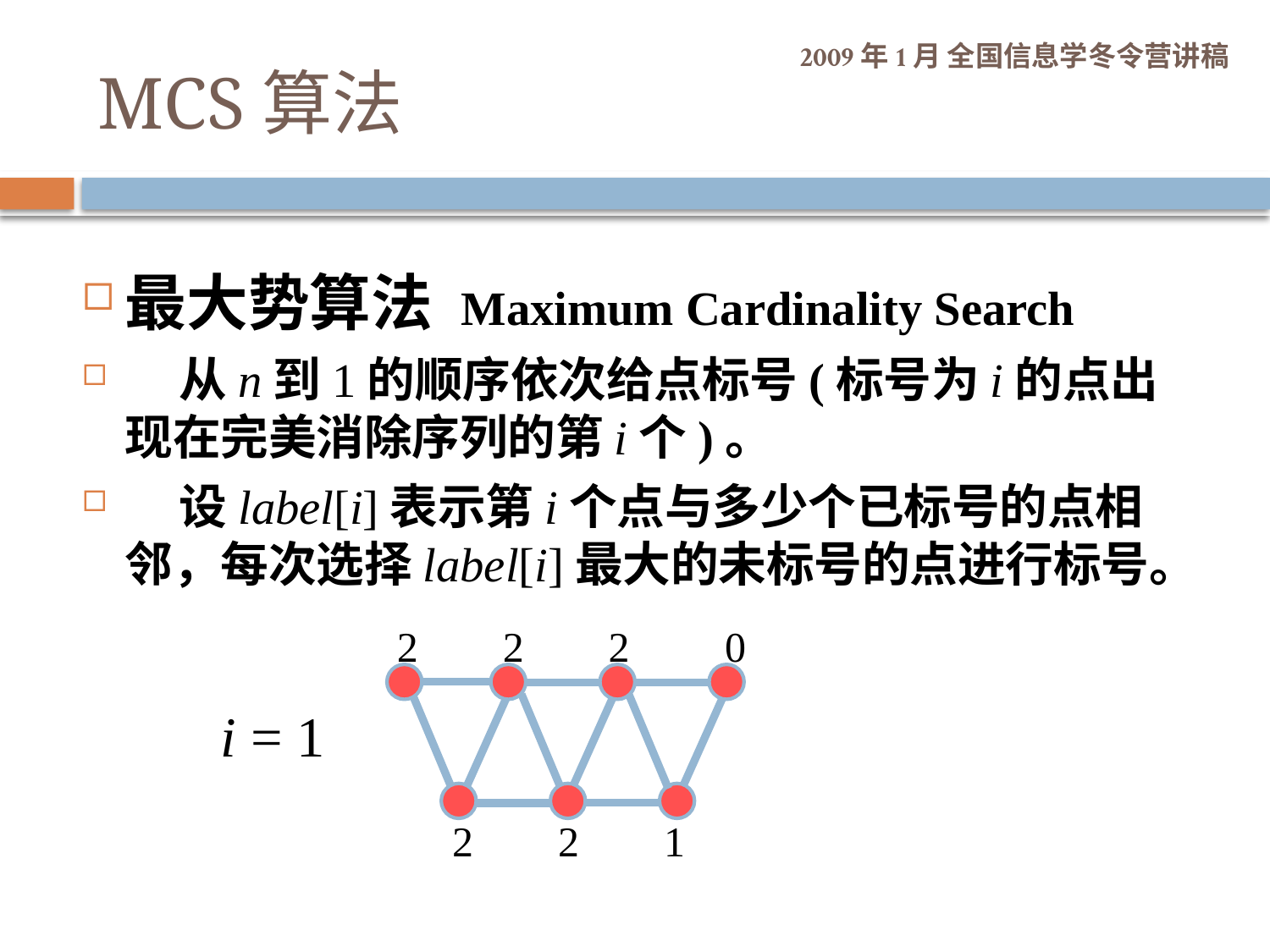

# MCS算法
最大势算法 Maximum Cardinality Search
    从n到1的顺序依次给点标号(标号为i的点出现在完美消除序列的第i个)。
    设label[i]表示第i个点与多少个已标号的点相   邻，每次选择label[i]最大的未标号的点进行标号。

  2        2        2         0

i = 1

  2        2        1